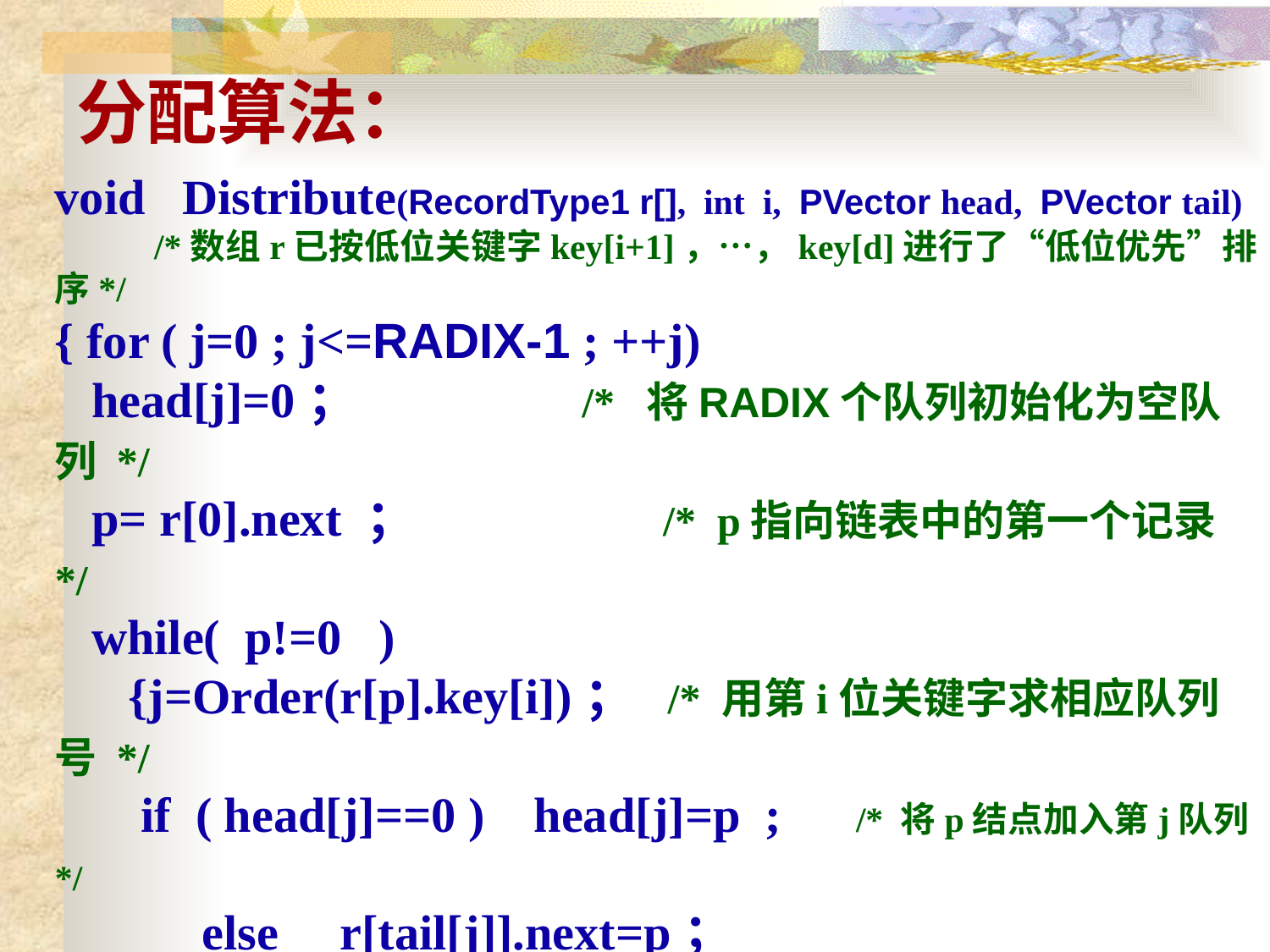

# 分配算法：
void   Distribute(RecordType1 r[],  int  i,  PVector head,  PVector tail)
           /*数组r已按低位关键字key[i+1]，…，key[d]进行了“低位优先”排序*/
{ for ( j=0 ; j<=RADIX-1 ; ++j)
   head[j]=0；                   /*  将RADIX个队列初始化为空队列 */
   p= r[0].next ；                     /*  p指向链表中的第一个记录 */
   while(  p!=0   )
      {j=Order(r[p].key[i])；  /* 用第i位关键字求相应队列号 */
       if  ( head[j]==0 )    head[j]=p  ;      /* 将p结点加入第j队列 */
            else     r[tail[j]].next=p；
       tail[j]=p； p= r[p].next ；}
 }